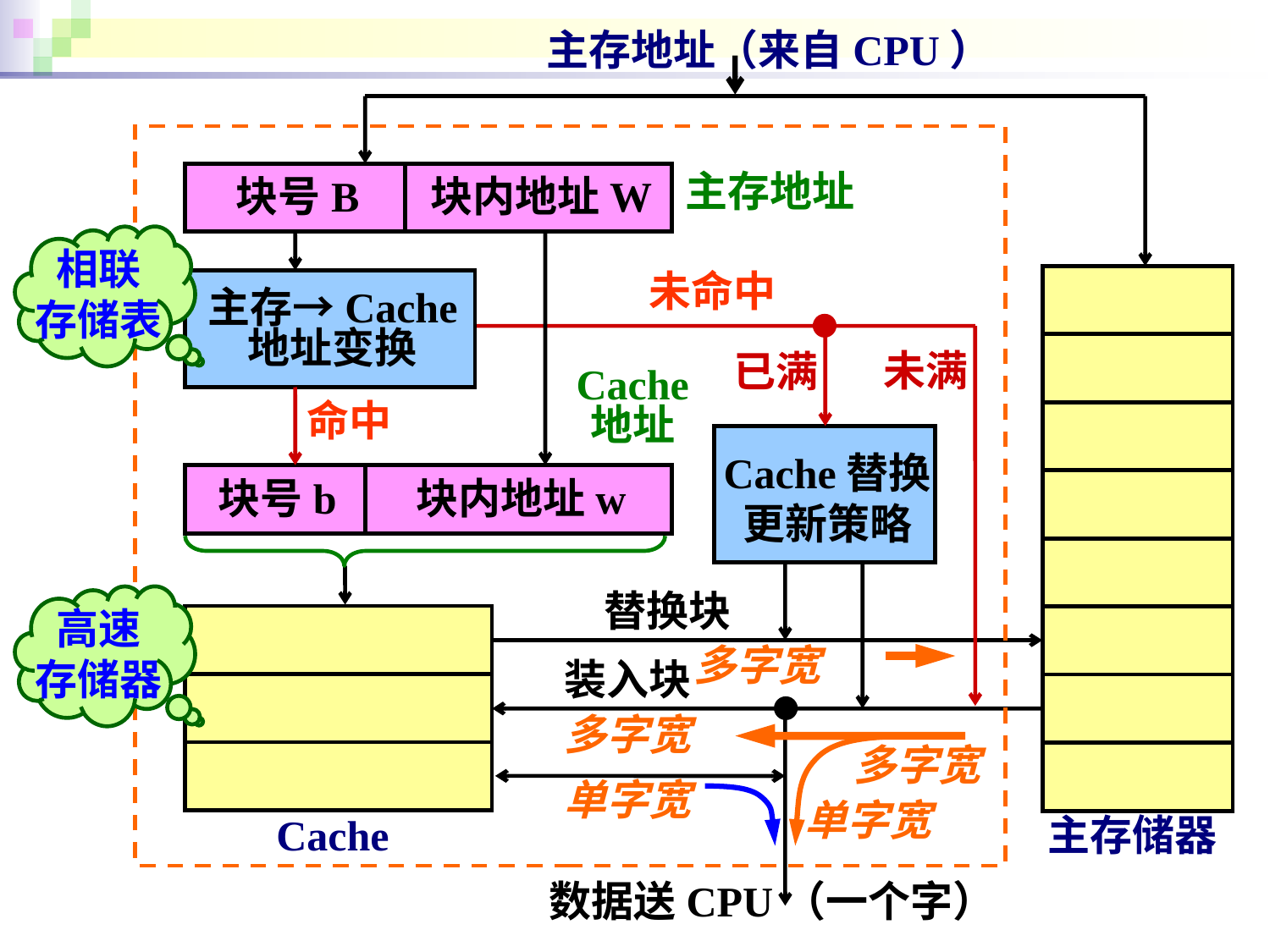

主存地址（来自CPU）

主存地址
块号B
块内地址W
相联
存储表

未命中

主存→Cache
地址变换

未满
已满
Cache
地址
命中

Cache替换
更新策略
块号b
块内地址w

替换块
高速
存储器

多字宽
装入块

多字宽

多字宽

单字宽

单字宽
Cache
主存储器
数据送CPU（一个字）